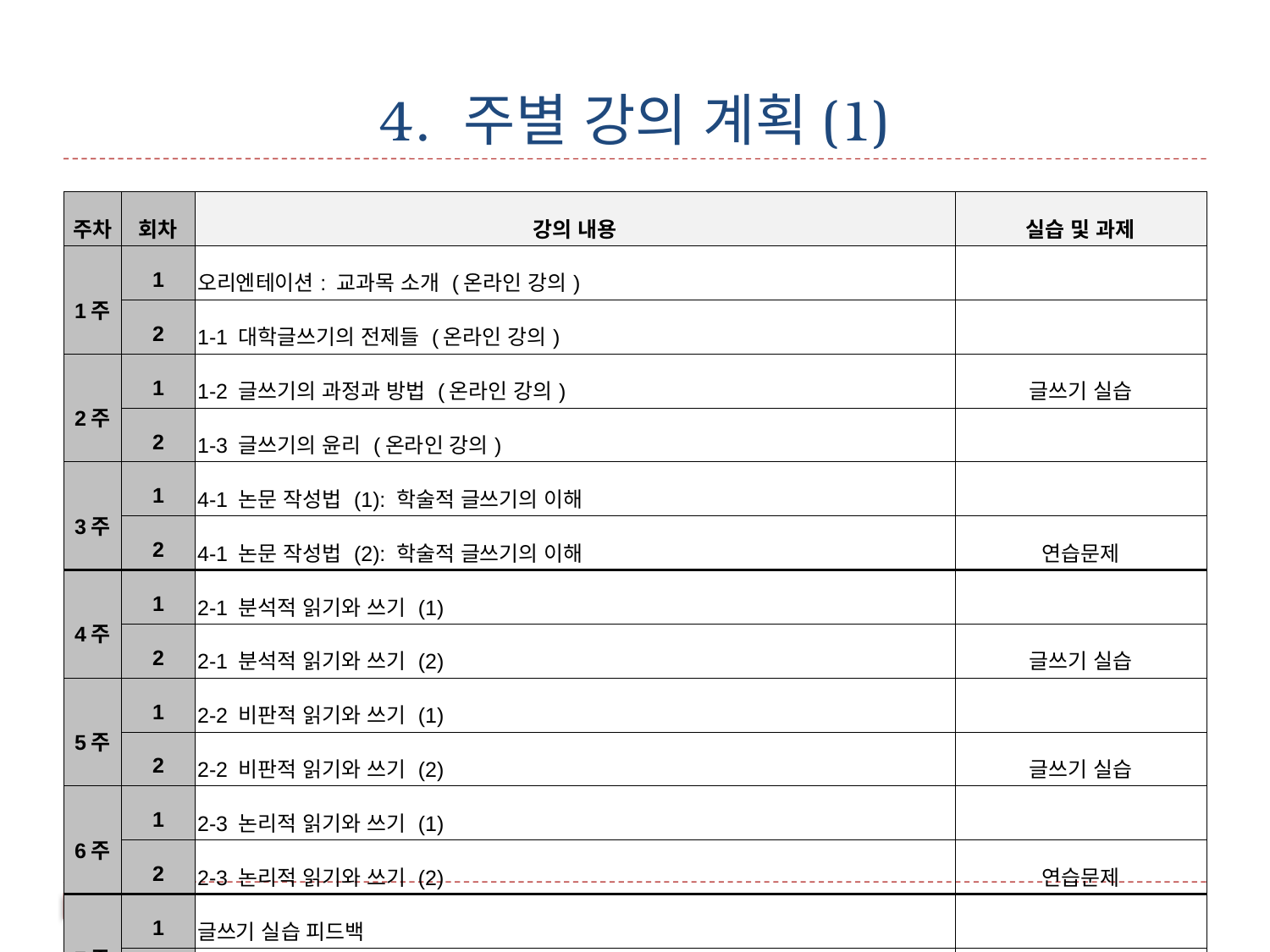

# 4. 주별 강의 계획(1)
| 주차 | 회차 | 강의 내용 | 실습 및 과제 |
| --- | --- | --- | --- |
| 1주 | 1 | 오리엔테이션: 교과목 소개 (온라인 강의) |  |
|  | 2 | 1-1 대학글쓰기의 전제들 (온라인 강의) |  |
| 2주 | 1 | 1-2 글쓰기의 과정과 방법 (온라인 강의) | 글쓰기 실습 |
|  | 2 | 1-3 글쓰기의 윤리 (온라인 강의) |  |
| 3주 | 1 | 4-1 논문 작성법 (1): 학술적 글쓰기의 이해 |  |
|  | 2 | 4-1 논문 작성법 (2): 학술적 글쓰기의 이해 | 연습문제 |
| 4주 | 1 | 2-1 분석적 읽기와 쓰기 (1) |  |
|  | 2 | 2-1 분석적 읽기와 쓰기 (2) | 글쓰기 실습 |
| 5주 | 1 | 2-2 비판적 읽기와 쓰기 (1) |  |
|  | 2 | 2-2 비판적 읽기와 쓰기 (2) | 글쓰기 실습 |
| 6주 | 1 | 2-3 논리적 읽기와 쓰기 (1) |  |
|  | 2 | 2-3 논리적 읽기와 쓰기 (2) | 연습문제 |
| 7주 | 1 | 글쓰기 실습 피드백 |  |
|  | 2 | 발표 토론 진행 방식 안내 |  |